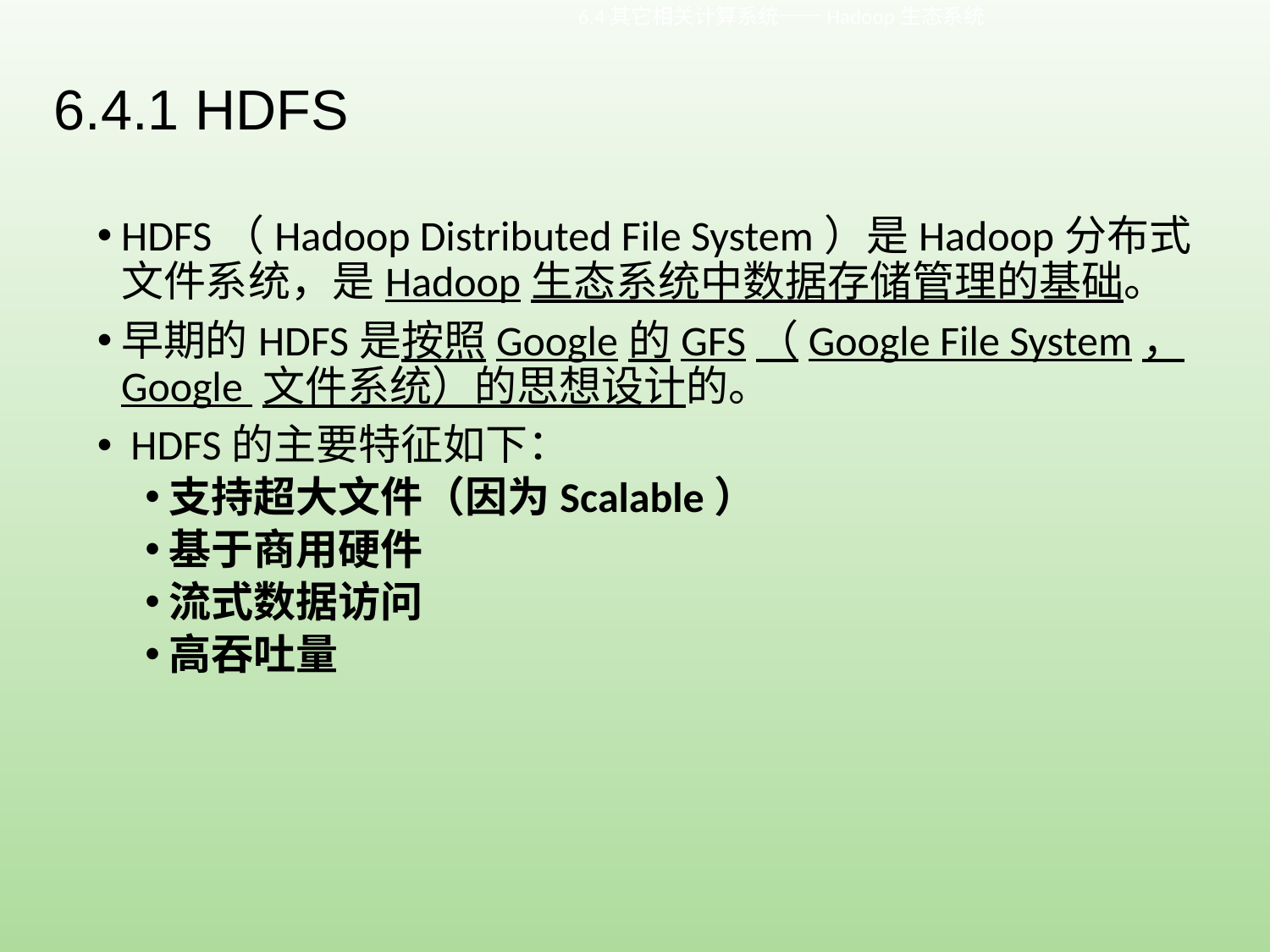

6.4其它相关计算系统——Hadoop生态系统
# 6.4.1 HDFS
HDFS（Hadoop Distributed File System）是Hadoop分布式文件系统，是Hadoop生态系统中数据存储管理的基础。
早期的HDFS是按照Google的GFS（Google File System，Google 文件系统）的思想设计的。
 HDFS的主要特征如下：
支持超大文件（因为Scalable）
基于商用硬件
流式数据访问
高吞吐量